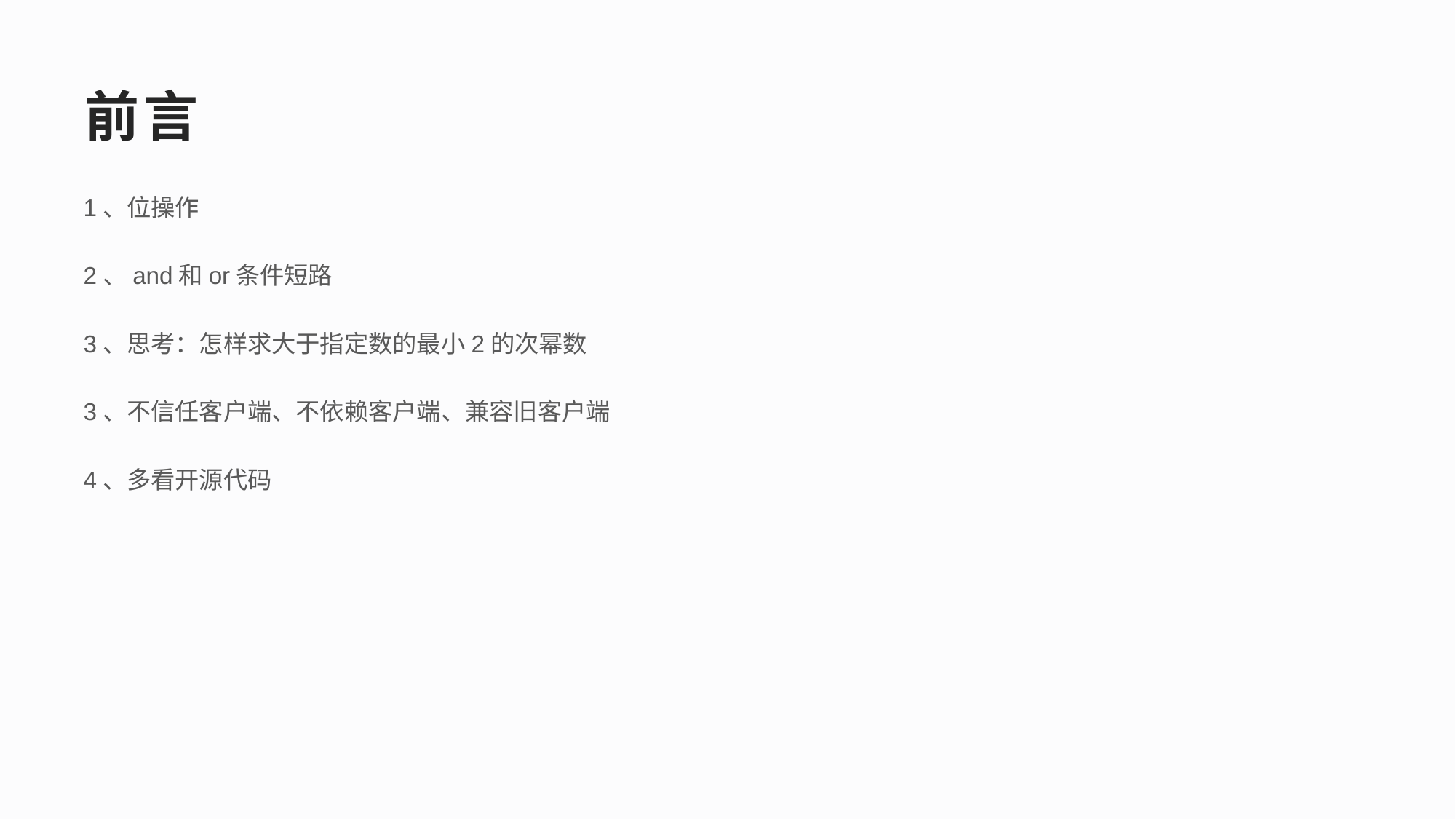

前言
1、位操作
2、and和or条件短路
3、思考：怎样求大于指定数的最小2的次幂数
3、不信任客户端、不依赖客户端、兼容旧客户端
4、多看开源代码